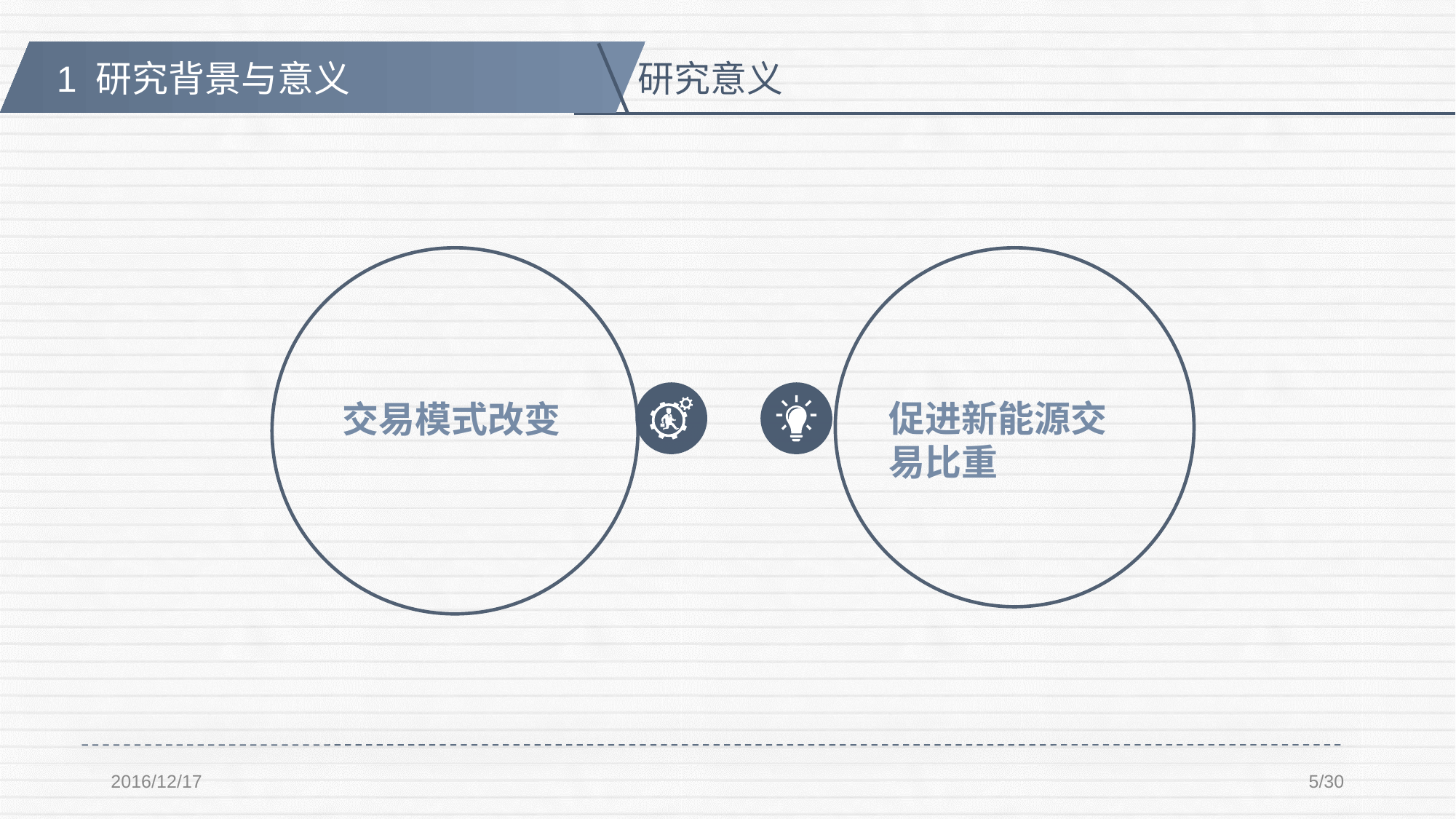

研究意义
1 研究背景与意义

促进新能源交易比重
交易模式改变

2016/12/17
5/30